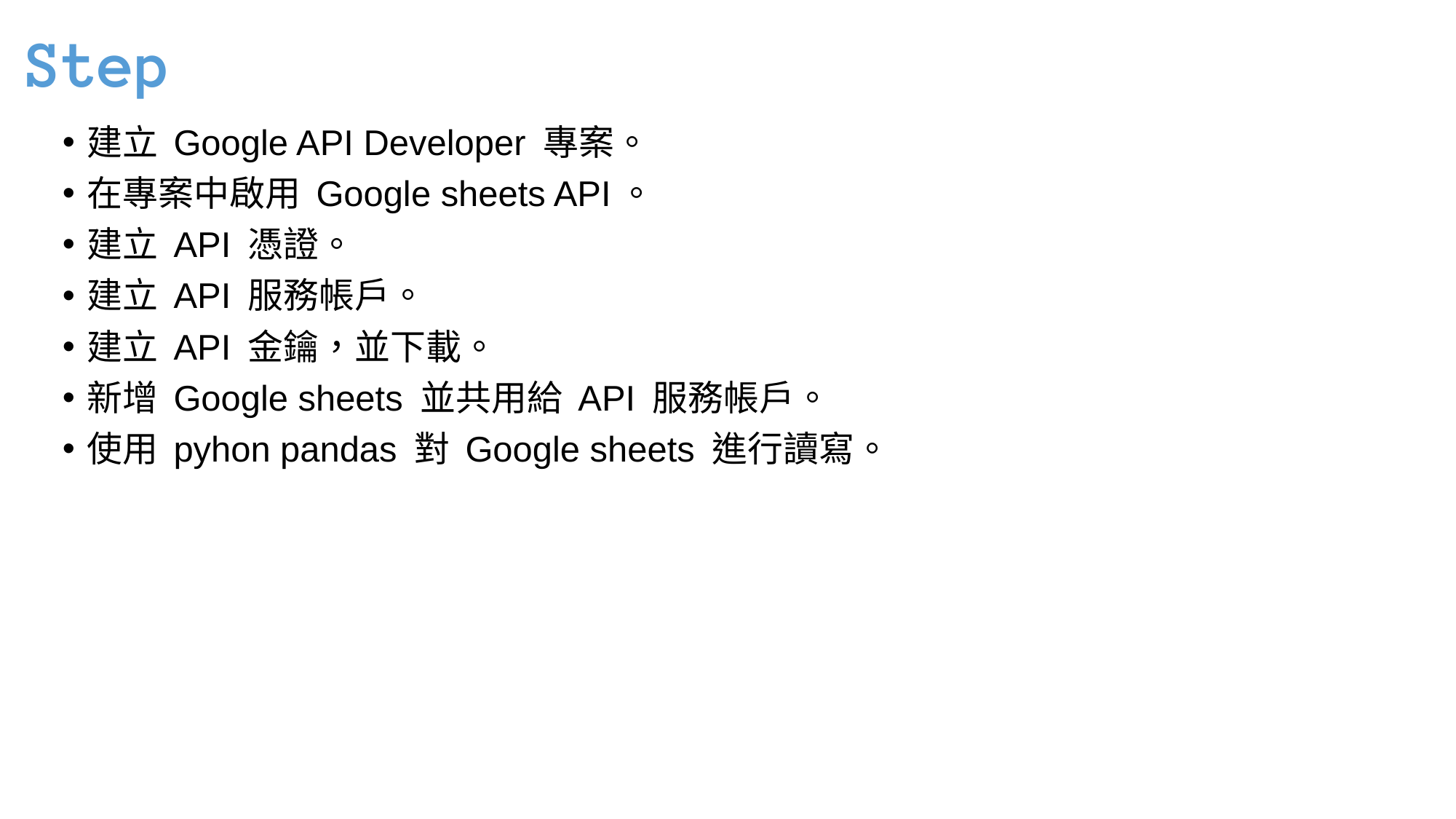

Step
建立 Google API Developer 專案。
在專案中啟用 Google sheets API。
建立 API 憑證。
建立 API 服務帳戶。
建立 API 金鑰，並下載。
新增 Google sheets 並共用給 API 服務帳戶。
使用 pyhon pandas 對 Google sheets 進行讀寫。